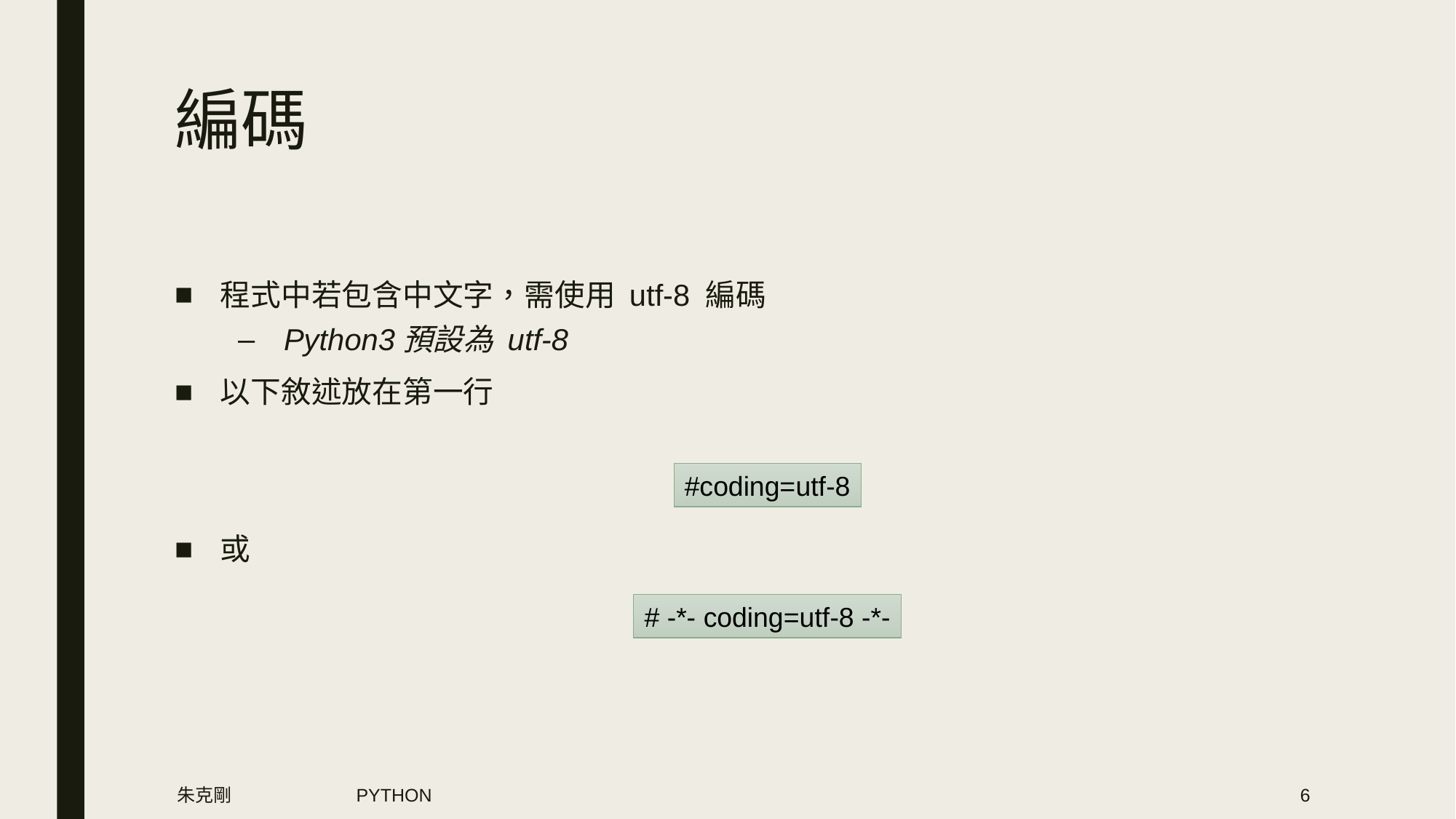

# 編碼
程式中若包含中文字，需使用 utf-8 編碼
Python3預設為 utf-8
以下敘述放在第一行

或
#coding=utf-8
# -*- coding=utf-8 -*-
朱克剛
PYTHON
6